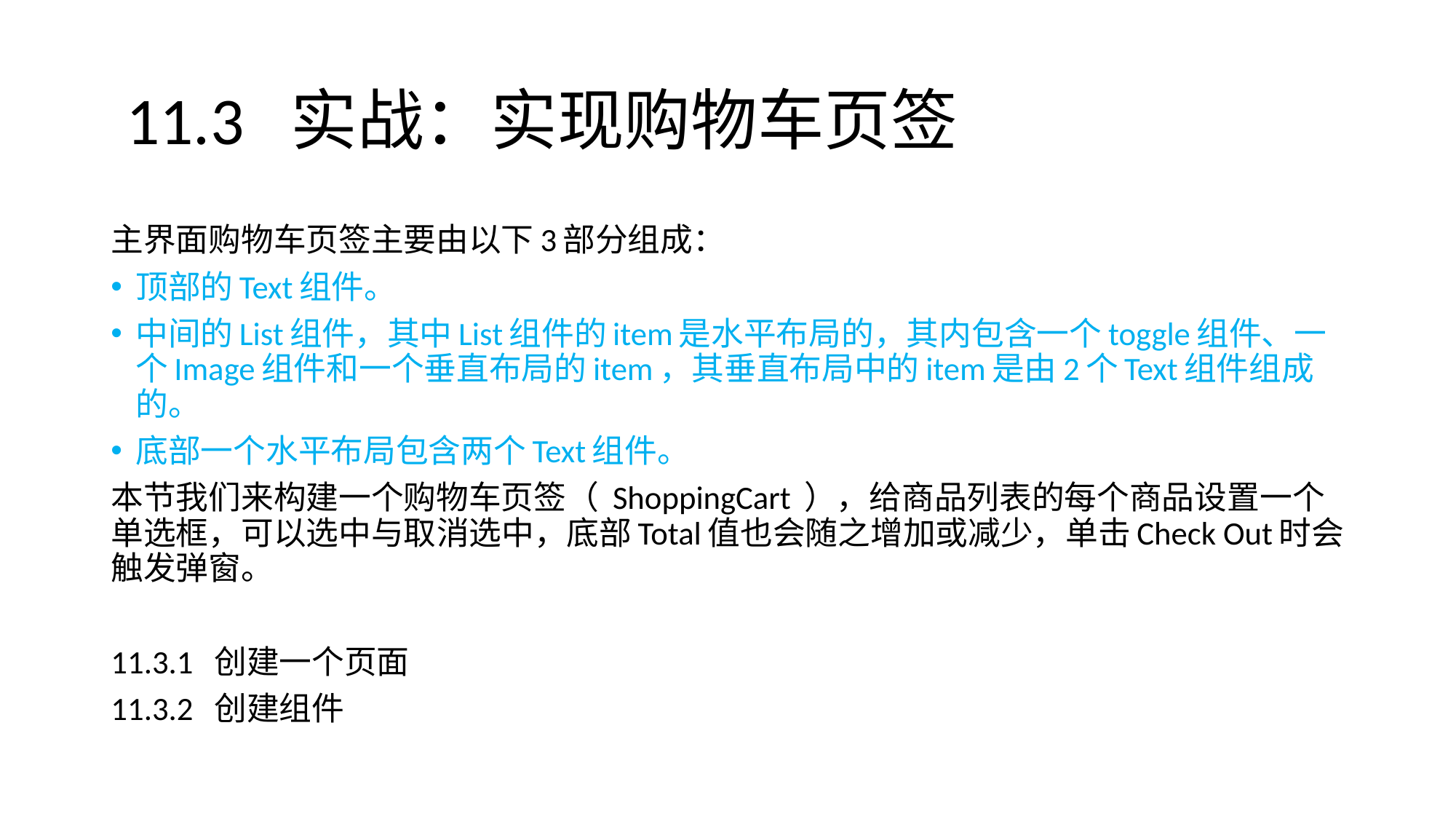

# 11.3  实战：实现购物车页签
主界面购物车页签主要由以下3部分组成：
顶部的Text组件。
中间的List组件，其中List组件的item是水平布局的，其内包含一个toggle组件、一个Image组件和一个垂直布局的item，其垂直布局中的item是由2个Text组件组成的。
底部一个水平布局包含两个Text组件。
本节我们来构建一个购物车页签（ ShoppingCart ），给商品列表的每个商品设置一个单选框，可以选中与取消选中，底部Total值也会随之增加或减少，单击Check Out时会触发弹窗。

11.3.1  创建一个页面
11.3.2  创建组件